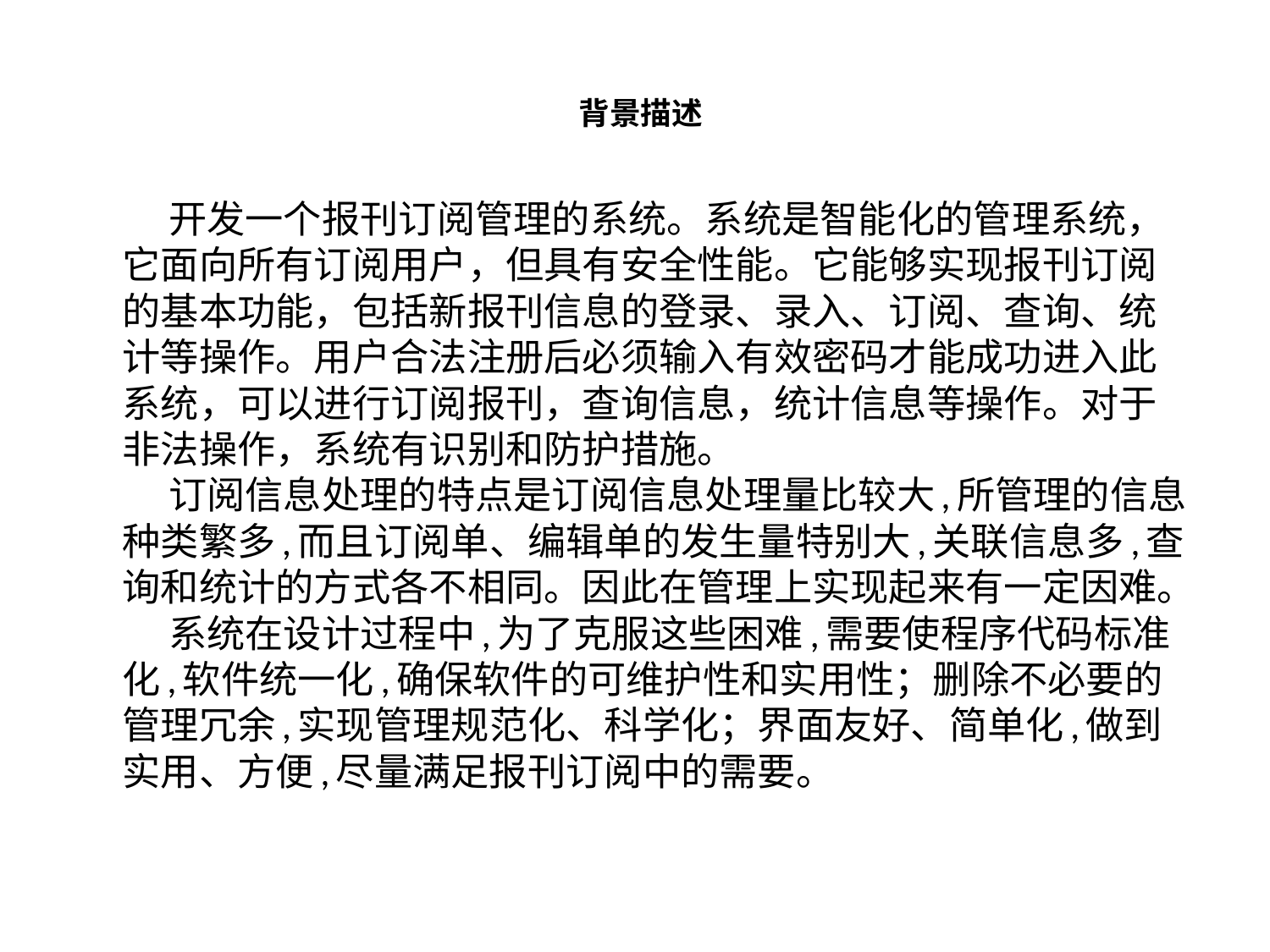

# 背景描述
开发一个报刊订阅管理的系统。系统是智能化的管理系统，它面向所有订阅用户，但具有安全性能。它能够实现报刊订阅的基本功能，包括新报刊信息的登录、录入、订阅、查询、统计等操作。用户合法注册后必须输入有效密码才能成功进入此系统，可以进行订阅报刊，查询信息，统计信息等操作。对于非法操作，系统有识别和防护措施。
订阅信息处理的特点是订阅信息处理量比较大,所管理的信息种类繁多,而且订阅单、编辑单的发生量特别大,关联信息多,查询和统计的方式各不相同。因此在管理上实现起来有一定因难。
系统在设计过程中,为了克服这些困难,需要使程序代码标准化,软件统一化,确保软件的可维护性和实用性；删除不必要的管理冗余,实现管理规范化、科学化；界面友好、简单化,做到实用、方便,尽量满足报刊订阅中的需要。